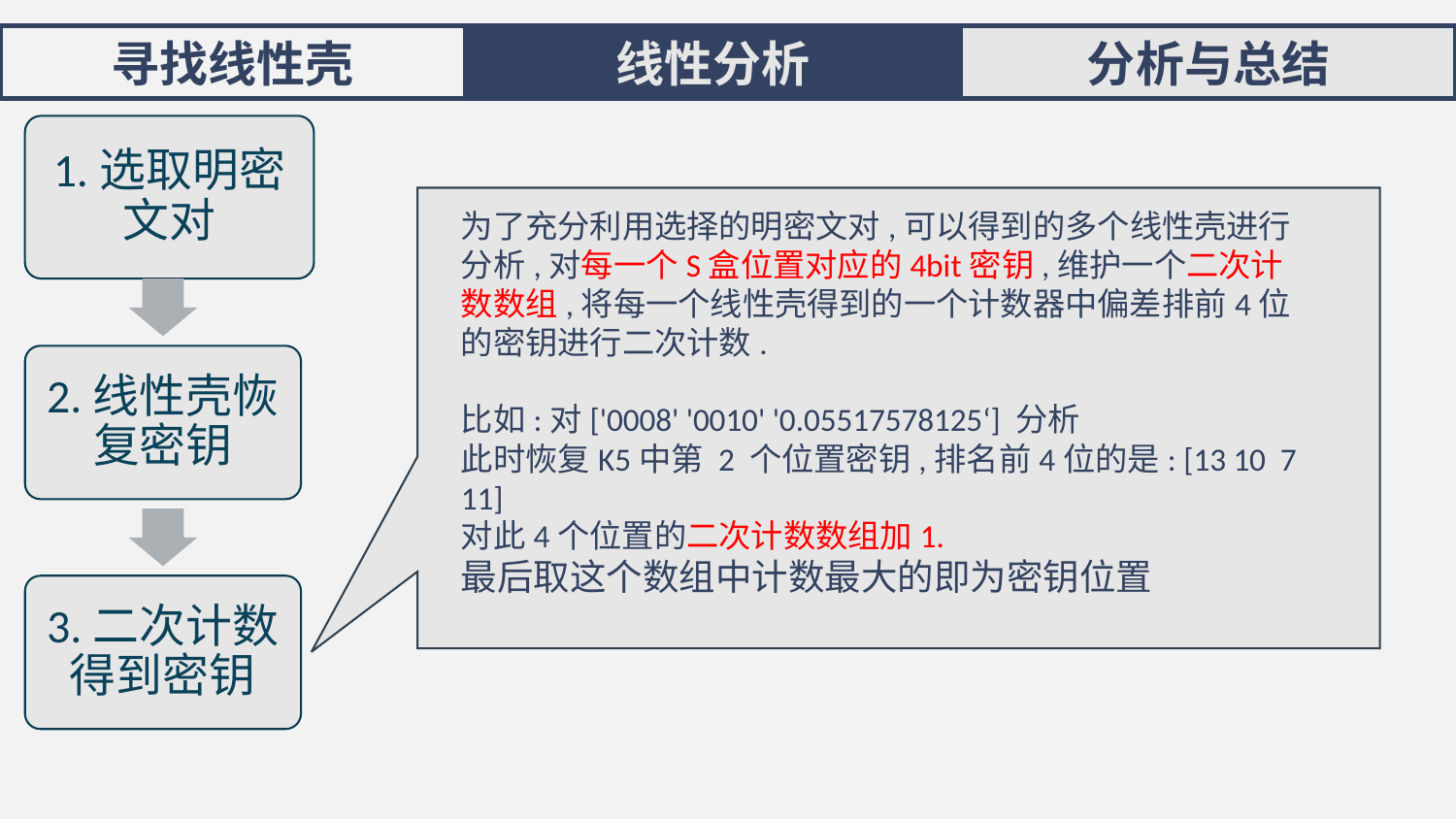

寻找线性壳
线性分析
分析与总结

1.选取明密文对

为了充分利用选择的明密文对,可以得到的多个线性壳进行分析,对每一个S盒位置对应的4bit密钥,维护一个二次计数数组,将每一个线性壳得到的一个计数器中偏差排前4位的密钥进行二次计数.

比如:对['0008' '0010' '0.05517578125‘] 分析
此时恢复K5中第 2 个位置密钥,排名前4位的是: [13 10  7 11]
对此4个位置的二次计数数组加1.
最后取这个数组中计数最大的即为密钥位置

2.线性壳恢复密钥

3.二次计数得到密钥